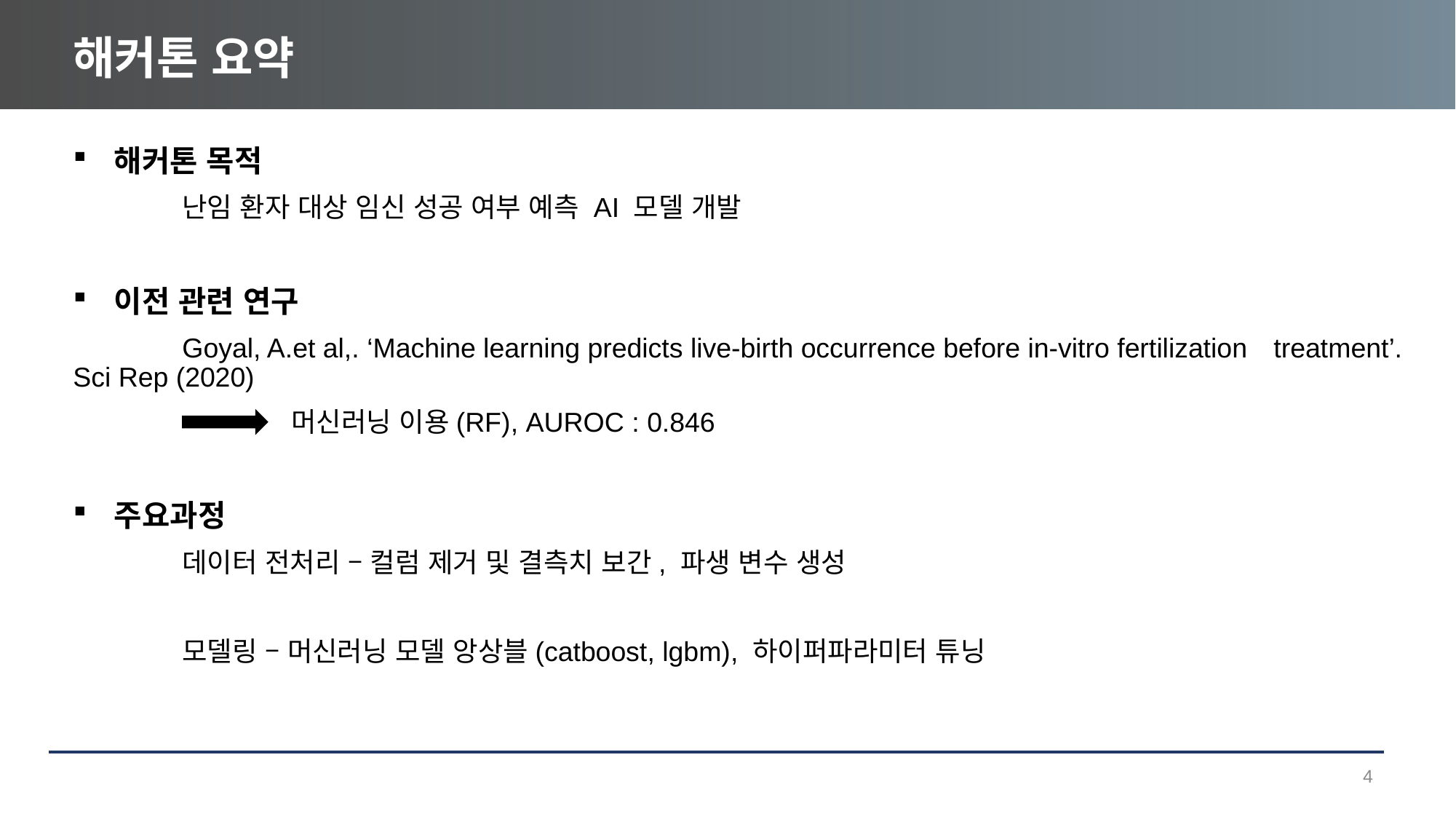

# 해커톤 요약
해커톤 목적
	난임 환자 대상 임신 성공 여부 예측 AI 모델 개발

이전 관련 연구
	Goyal, A.et al,. ‘Machine learning predicts live-birth occurrence before in-vitro fertilization 	treatment’. Sci Rep (2020)
		머신러닝 이용(RF), AUROC : 0.846

주요과정
	데이터 전처리 – 컬럼 제거 및 결측치 보간, 파생 변수 생성

	모델링 – 머신러닝 모델 앙상블(catboost, lgbm), 하이퍼파라미터 튜닝